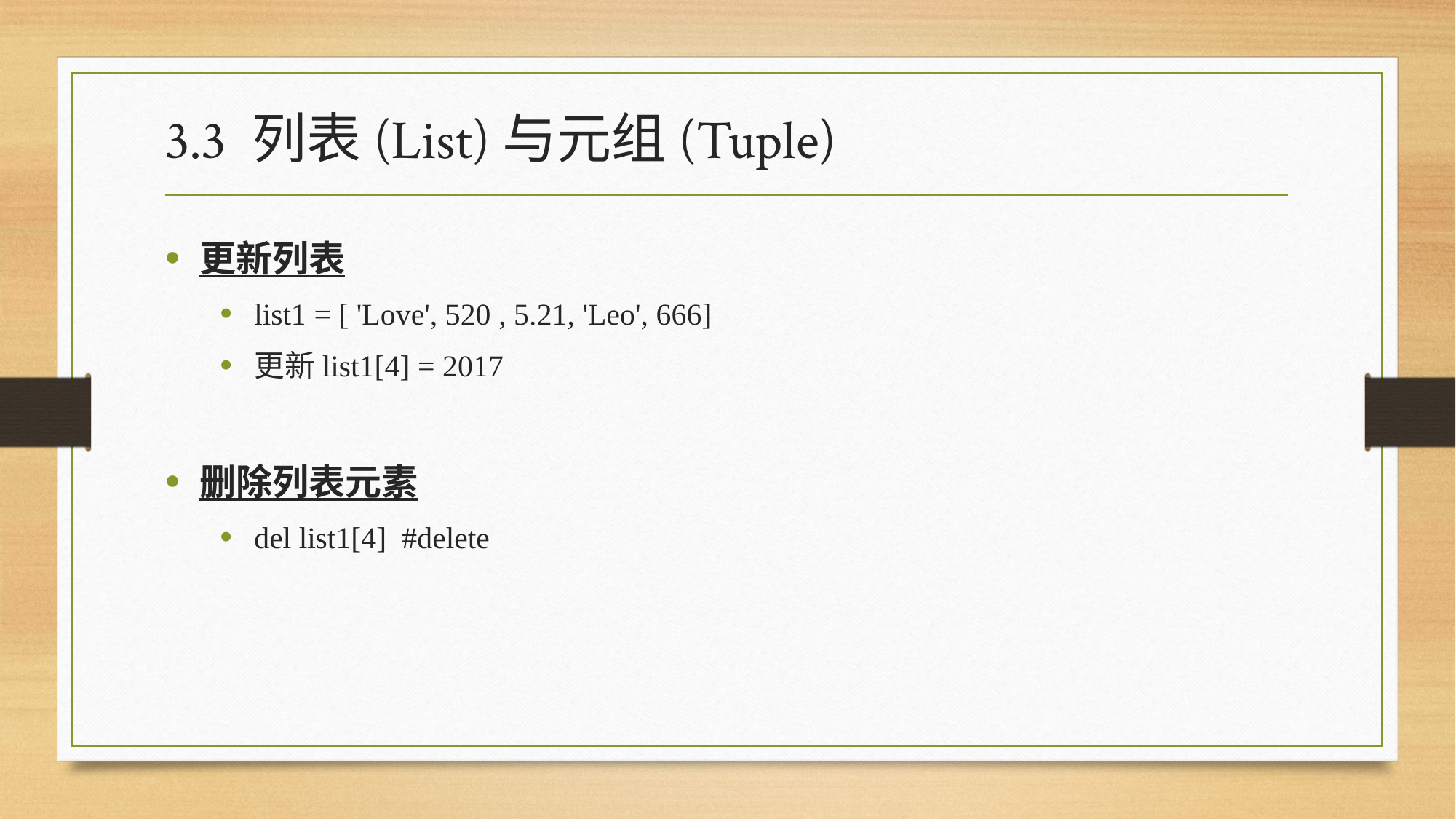

# 3.3 列表(List)与元组(Tuple)
更新列表
list1 = [ 'Love', 520 , 5.21, 'Leo', 666]
更新list1[4] = 2017

删除列表元素
del list1[4]  #delete